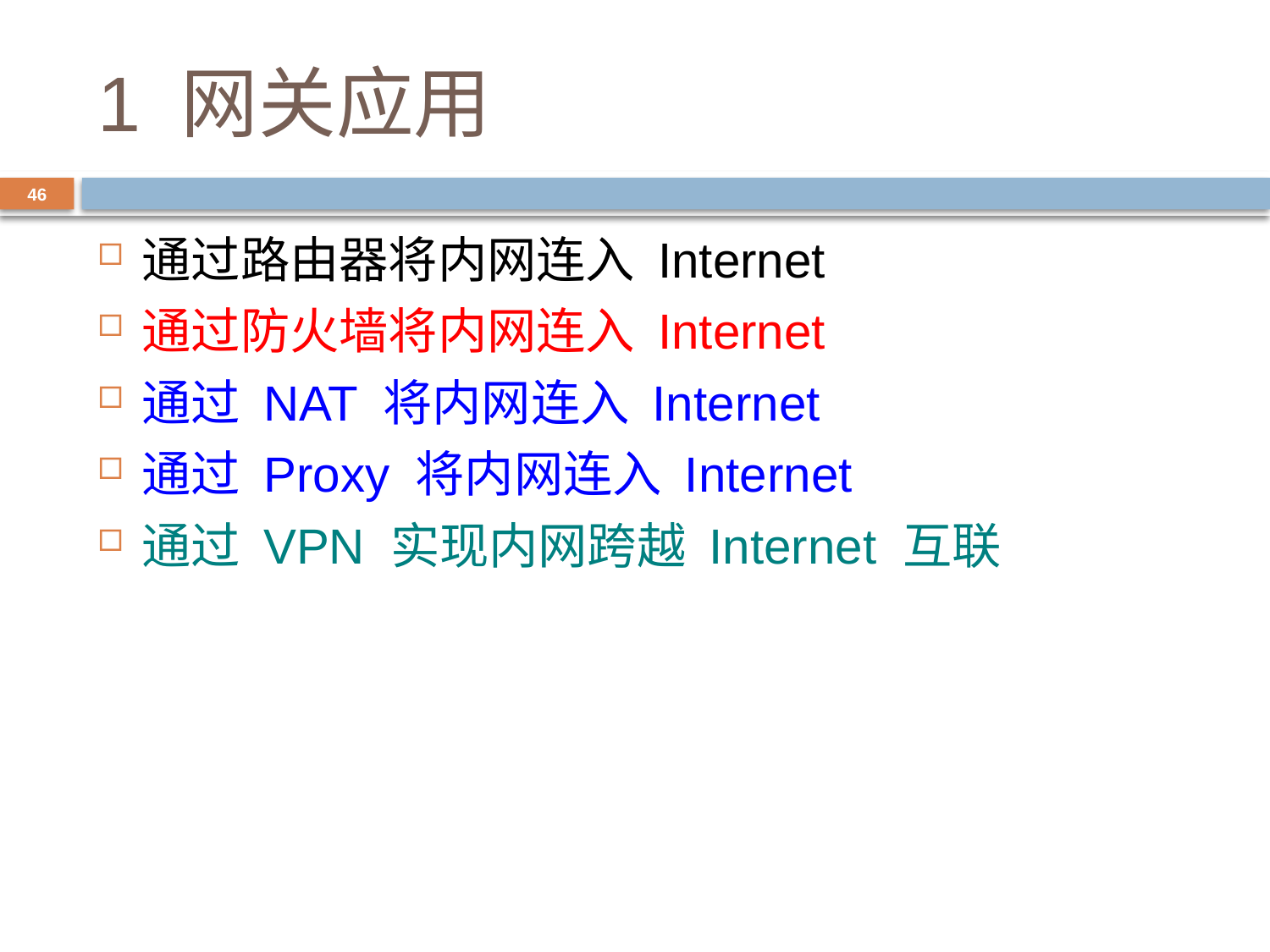

# 1 网关应用
46
通过路由器将内网连入 Internet
通过防火墙将内网连入 Internet
通过 NAT 将内网连入 Internet
通过 Proxy 将内网连入 Internet
通过 VPN 实现内网跨越 Internet 互联